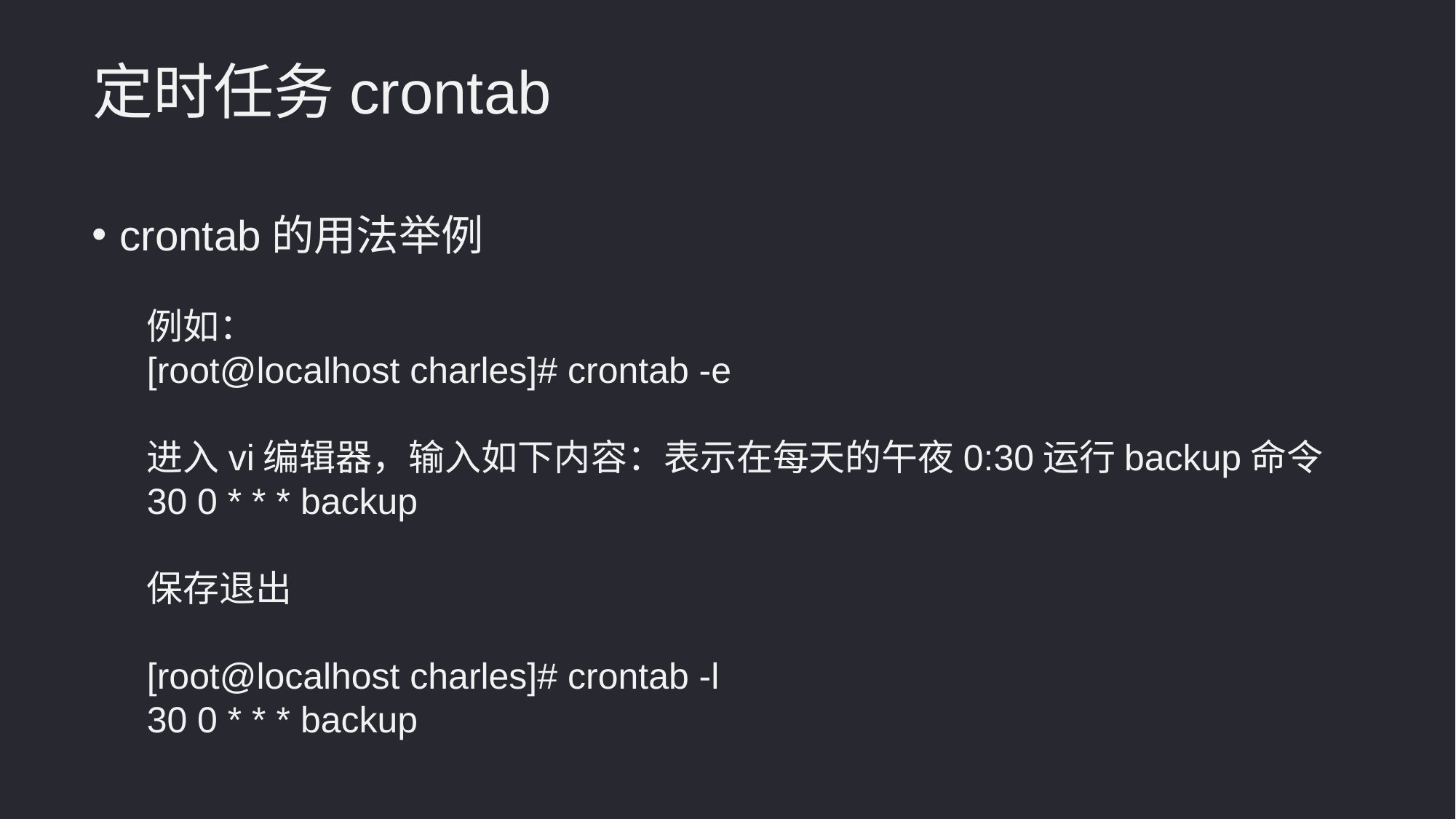

定时任务crontab
crontab的用法举例

例如：
[root@localhost charles]# crontab -e

进入vi编辑器，输入如下内容：表示在每天的午夜0:30运行backup命令
30 0 * * * backup

保存退出

[root@localhost charles]# crontab -l
30 0 * * * backup